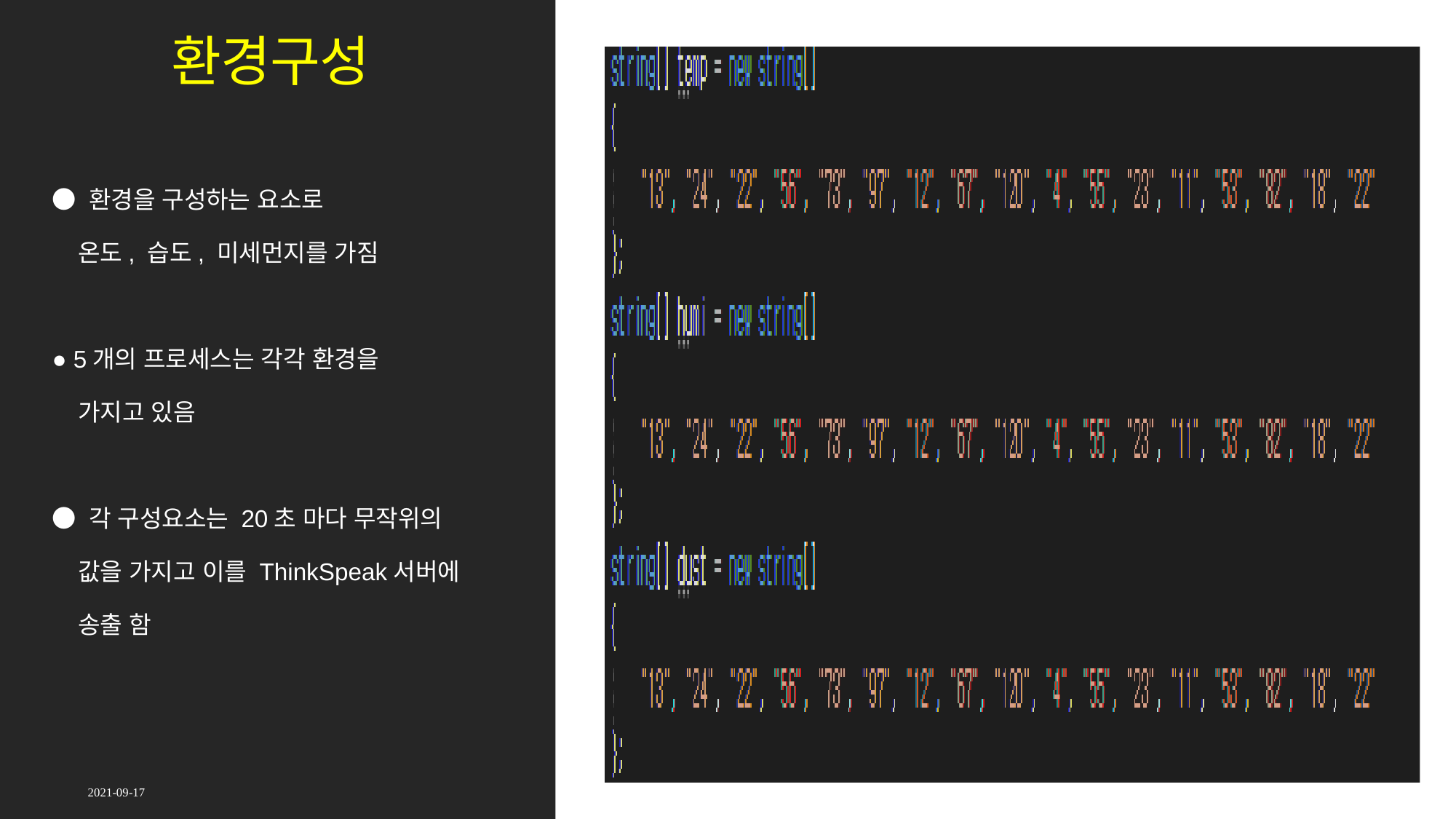

# 환경구성

● 환경을 구성하는 요소로
   온도, 습도, 미세먼지를 가짐

● 5개의 프로세스는 각각 환경을
   가지고 있음

● 각 구성요소는 20초 마다 무작위의
   값을 가지고 이를 ThinkSpeak서버에
   송출 함
2021-09-17